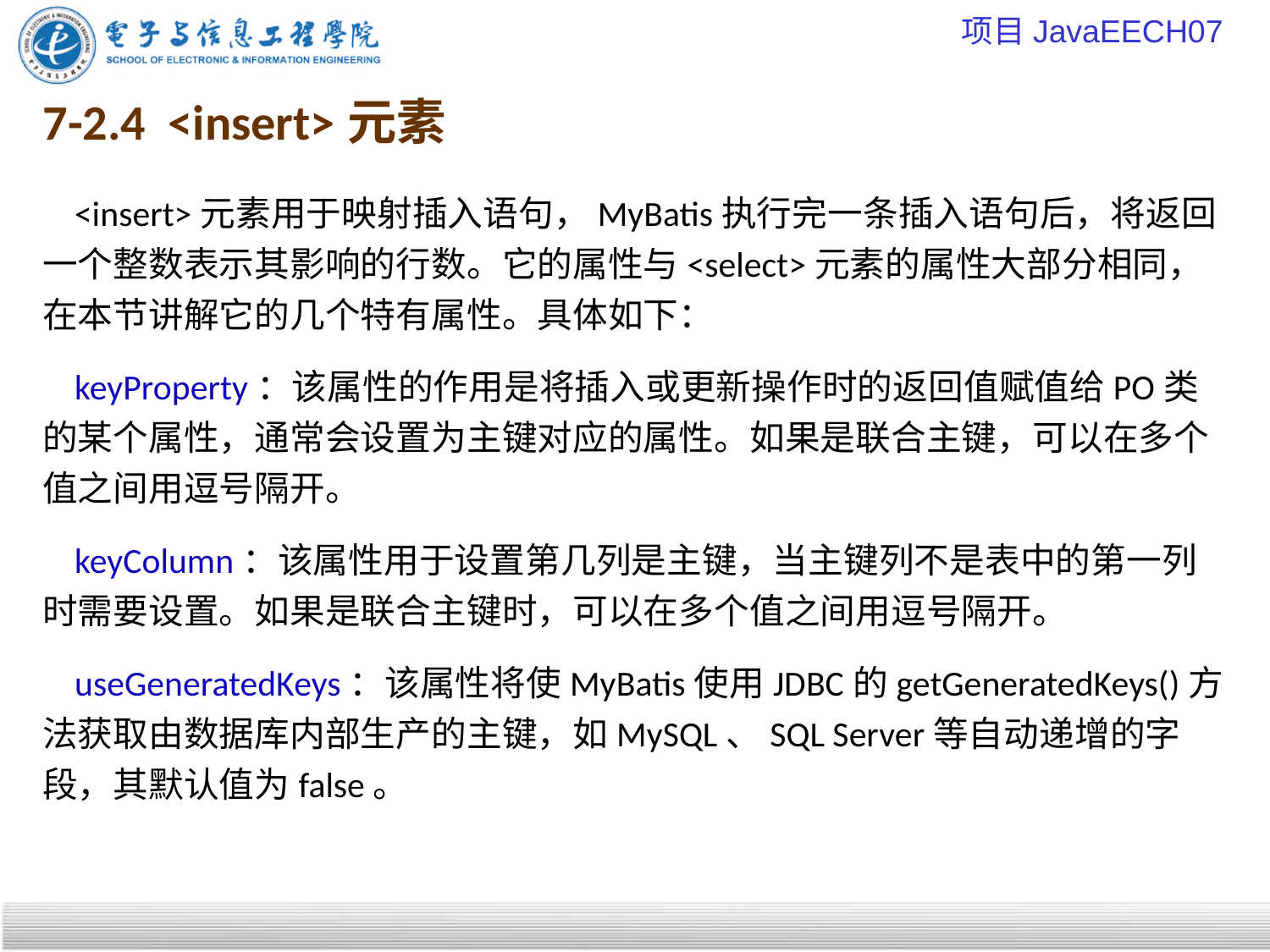

项目JavaEECH07
# 7-2.4  <insert>元素
    <insert>元素用于映射插入语句，MyBatis执行完一条插入语句后，将返回一个整数表示其影响的行数。它的属性与<select>元素的属性大部分相同，在本节讲解它的几个特有属性。具体如下：
    keyProperty：该属性的作用是将插入或更新操作时的返回值赋值给PO类的某个属性，通常会设置为主键对应的属性。如果是联合主键，可以在多个值之间用逗号隔开。
    keyColumn：该属性用于设置第几列是主键，当主键列不是表中的第一列时需要设置。如果是联合主键时，可以在多个值之间用逗号隔开。
    useGeneratedKeys：该属性将使MyBatis使用JDBC的getGeneratedKeys()方法获取由数据库内部生产的主键，如MySQL、SQL Server等自动递增的字段，其默认值为false。